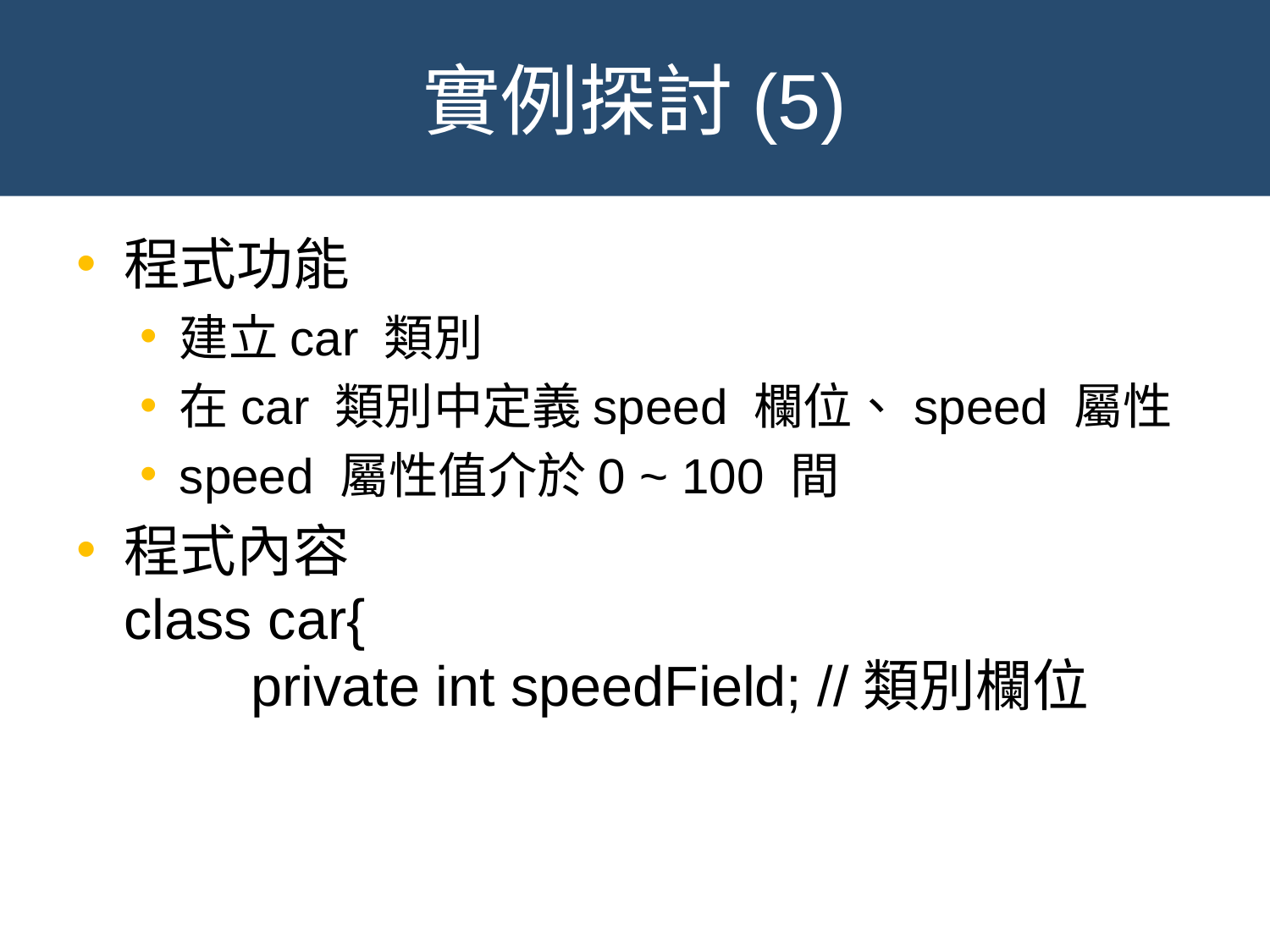

# 實例探討(5)
程式功能
建立car 類別
在car 類別中定義speed 欄位、speed 屬性
speed 屬性值介於0 ~ 100 間
程式內容
class car{
	private int speedField; //類別欄位